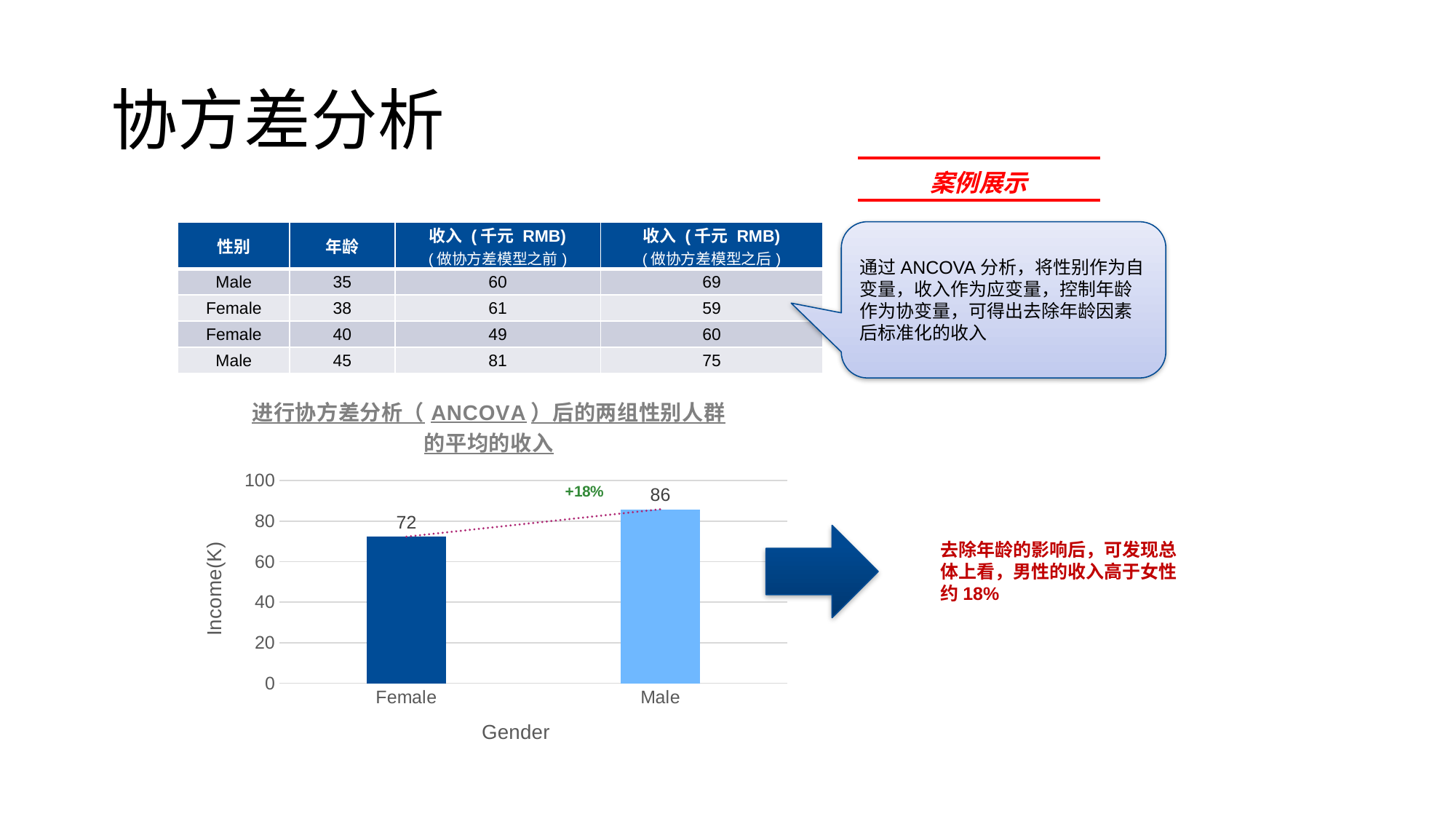

# 协方差分析
| 案例展示 |
| --- |
通过ANCOVA分析，将性别作为自变量，收入作为应变量，控制年龄作为协变量，可得出去除年龄因素后标准化的收入
| 性别 | 年龄 | 收入 (千元 RMB) (做协方差模型之前) | 收入 (千元 RMB) (做协方差模型之后) |
| --- | --- | --- | --- |
| Male | 35 | 60 | 69 |
| Female | 38 | 61 | 59 |
| Female | 40 | 49 | 60 |
| Male | 45 | 81 | 75 |

### Chart: 进行协方差分析（ANCOVA）后的两组性别人群的平均的收入

| Category | Average Pre_Income |
|---|---|
| Female | 72.33133333333332 |
| Male | 85.86799999999998 |
去除年龄的影响后，可发现总体上看，男性的收入高于女性约18%